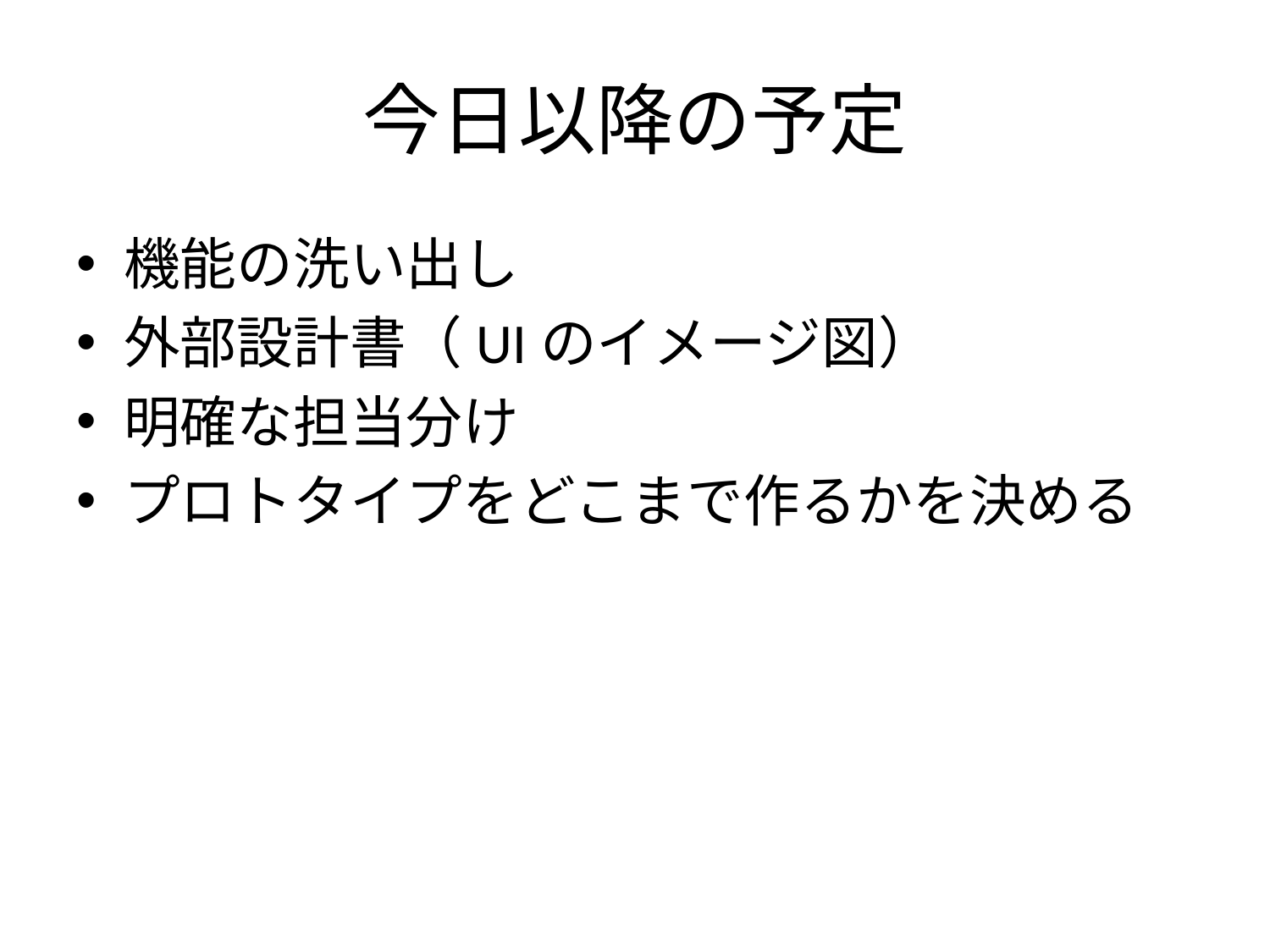

# 今日以降の予定
機能の洗い出し
外部設計書（UIのイメージ図）
明確な担当分け
プロトタイプをどこまで作るかを決める